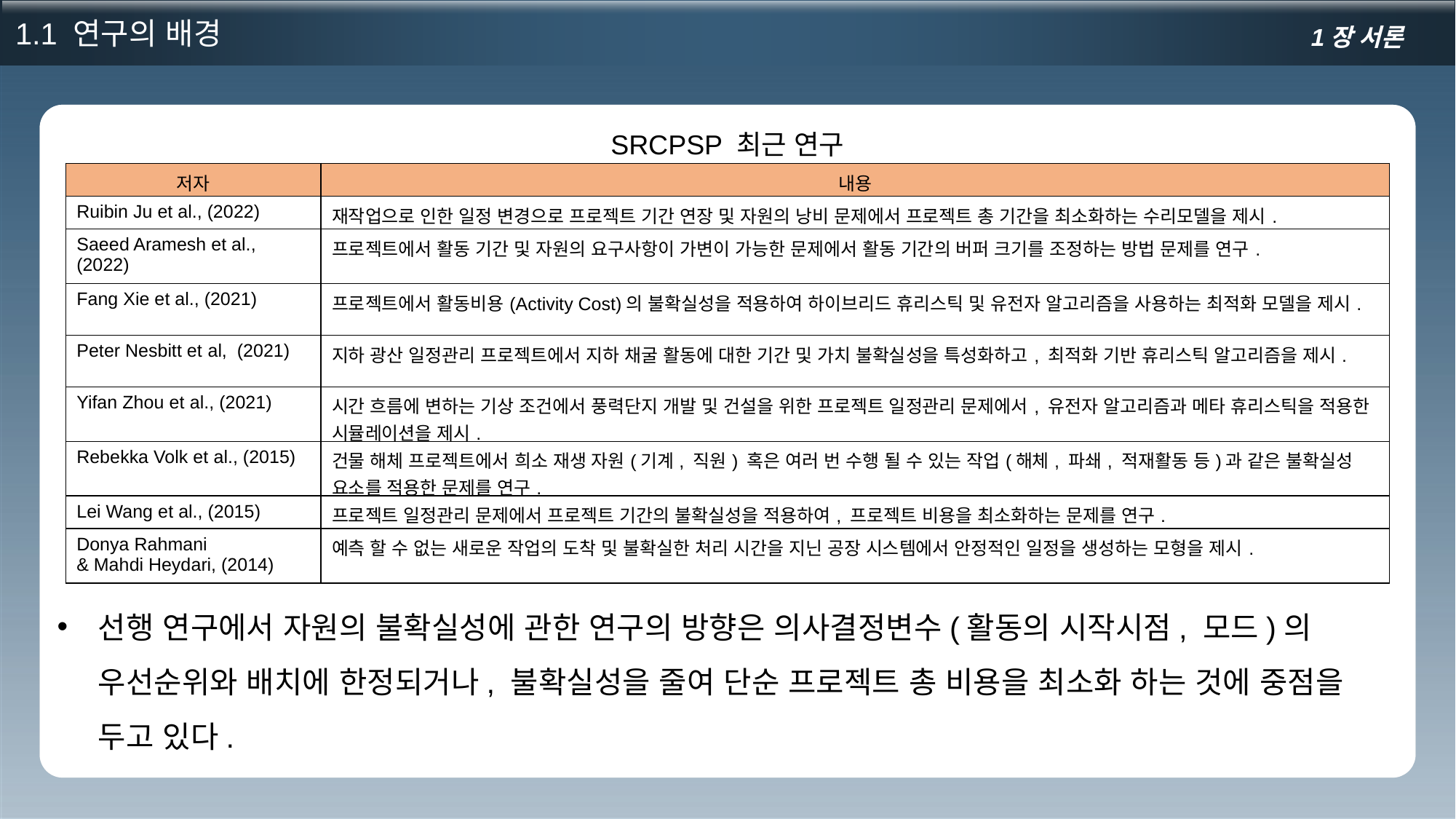

1.1 연구의 배경
1장 서론

선행 연구에서 자원의 불확실성에 관한 연구의 방향은 의사결정변수(활동의 시작시점, 모드)의 우선순위와 배치에 한정되거나, 불확실성을 줄여 단순 프로젝트 총 비용을 최소화 하는 것에 중점을 두고 있다.

SRCPSP 최근 연구
| 저자 | 내용 |
| --- | --- |
| Ruibin Ju et al., (2022) | 재작업으로 인한 일정 변경으로 프로젝트 기간 연장 및 자원의 낭비 문제에서 프로젝트 총 기간을 최소화하는 수리모델을 제시. |
| Saeed Aramesh et al., (2022) | 프로젝트에서 활동 기간 및 자원의 요구사항이 가변이 가능한 문제에서 활동 기간의 버퍼 크기를 조정하는 방법 문제를 연구. |
| Fang Xie et al., (2021) | 프로젝트에서 활동비용(Activity Cost)의 불확실성을 적용하여 하이브리드 휴리스틱 및 유전자 알고리즘을 사용하는 최적화 모델을 제시. |
| Peter Nesbitt et al, (2021) | 지하 광산 일정관리 프로젝트에서 지하 채굴 활동에 대한 기간 및 가치 불확실성을 특성화하고, 최적화 기반 휴리스틱 알고리즘을 제시. |
| Yifan Zhou et al., (2021) | 시간 흐름에 변하는 기상 조건에서 풍력단지 개발 및 건설을 위한 프로젝트 일정관리 문제에서, 유전자 알고리즘과 메타 휴리스틱을 적용한 시뮬레이션을 제시. |
| Rebekka Volk et al., (2015) | 건물 해체 프로젝트에서 희소 재생 자원(기계, 직원) 혹은 여러 번 수행 될 수 있는 작업(해체, 파쇄, 적재활동 등)과 같은 불확실성 요소를 적용한 문제를 연구. |
| Lei Wang et al., (2015) | 프로젝트 일정관리 문제에서 프로젝트 기간의 불확실성을 적용하여, 프로젝트 비용을 최소화하는 문제를 연구. |
| Donya Rahmani & Mahdi Heydari, (2014) | 예측 할 수 없는 새로운 작업의 도착 및 불확실한 처리 시간을 지닌 공장 시스템에서 안정적인 일정을 생성하는 모형을 제시. |